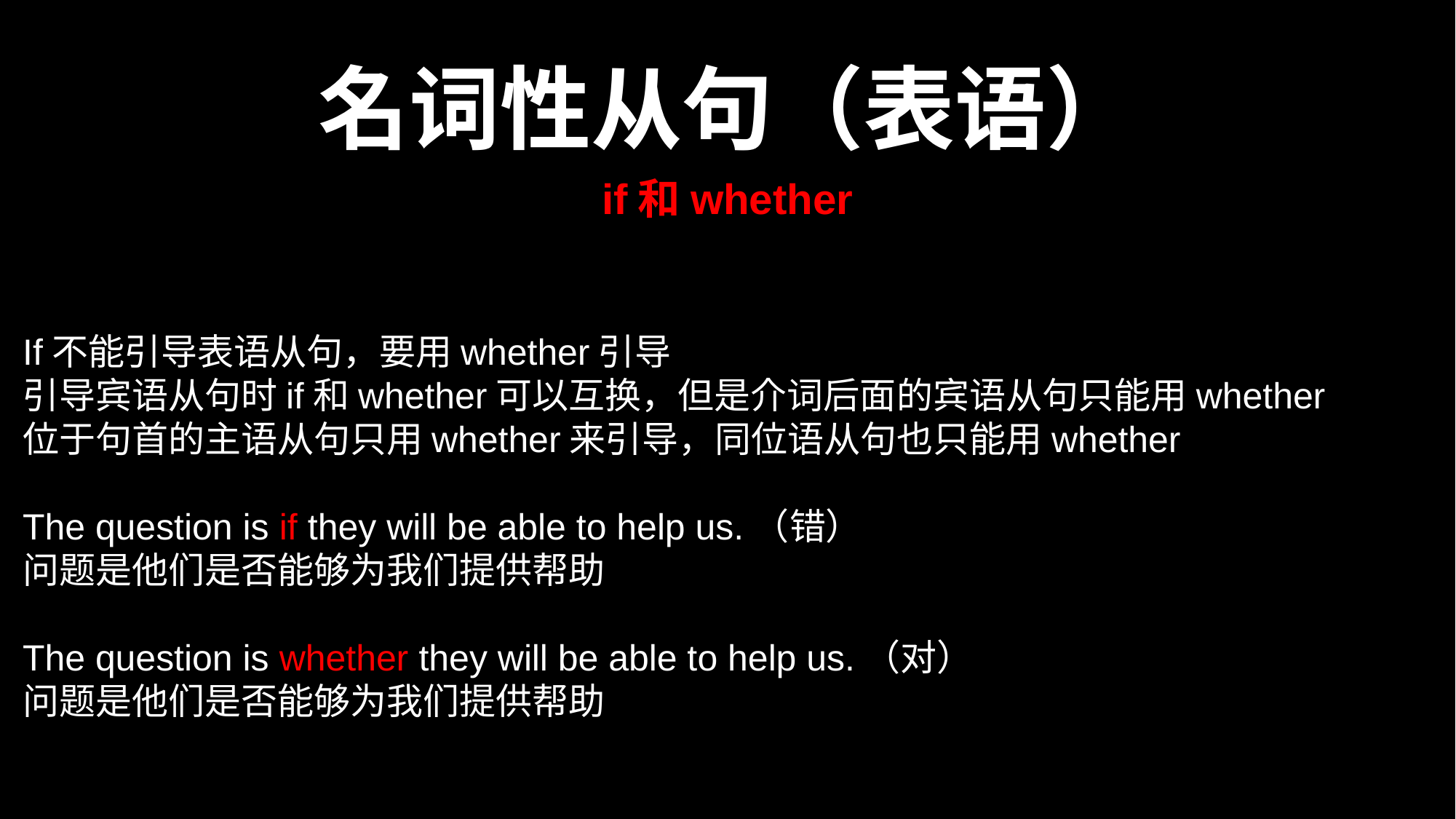

名词性从句（表语）
if和whether
If不能引导表语从句，要用whether引导
引导宾语从句时if和whether可以互换，但是介词后面的宾语从句只能用whether
位于句首的主语从句只用whether来引导，同位语从句也只能用whether

The question is if they will be able to help us.（错）
问题是他们是否能够为我们提供帮助

The question is whether they will be able to help us.（对）
问题是他们是否能够为我们提供帮助